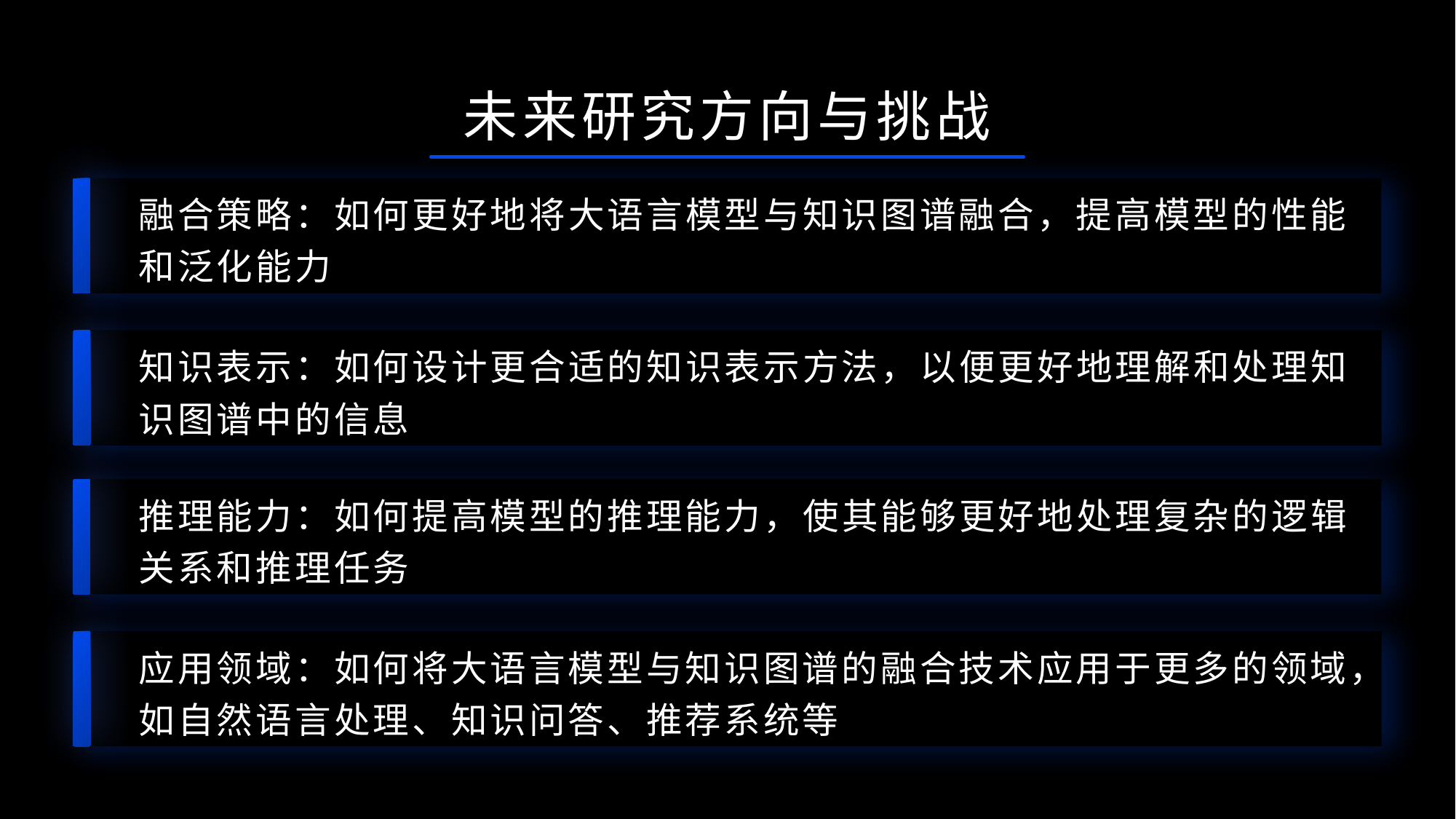

未来研究方向与挑战
融合策略：如何更好地将大语言模型与知识图谱融合，提高模型的性能和泛化能力

知识表示：如何设计更合适的知识表示方法，以便更好地理解和处理知识图谱中的信息

推理能力：如何提高模型的推理能力，使其能够更好地处理复杂的逻辑关系和推理任务

应用领域：如何将大语言模型与知识图谱的融合技术应用于更多的领域，如自然语言处理、知识问答、推荐系统等